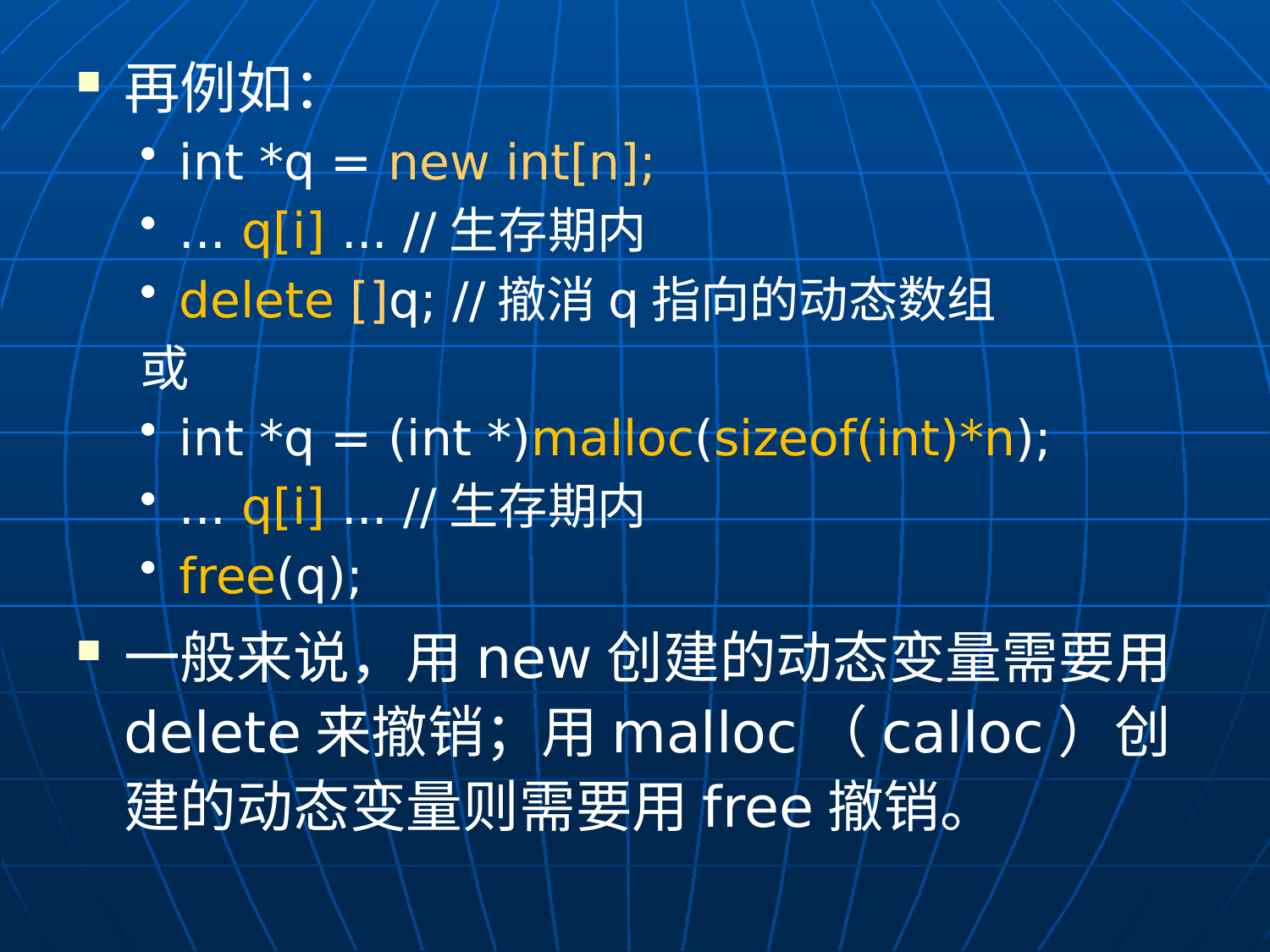

再例如：
int *q = new int[n];
... q[i] ... //生存期内
delete []q; //撤消q指向的动态数组
或
int *q = (int *)malloc(sizeof(int)*n);
... q[i] ... //生存期内
free(q);
一般来说，用new创建的动态变量需要用delete来撤销；用malloc（calloc）创建的动态变量则需要用free撤销。